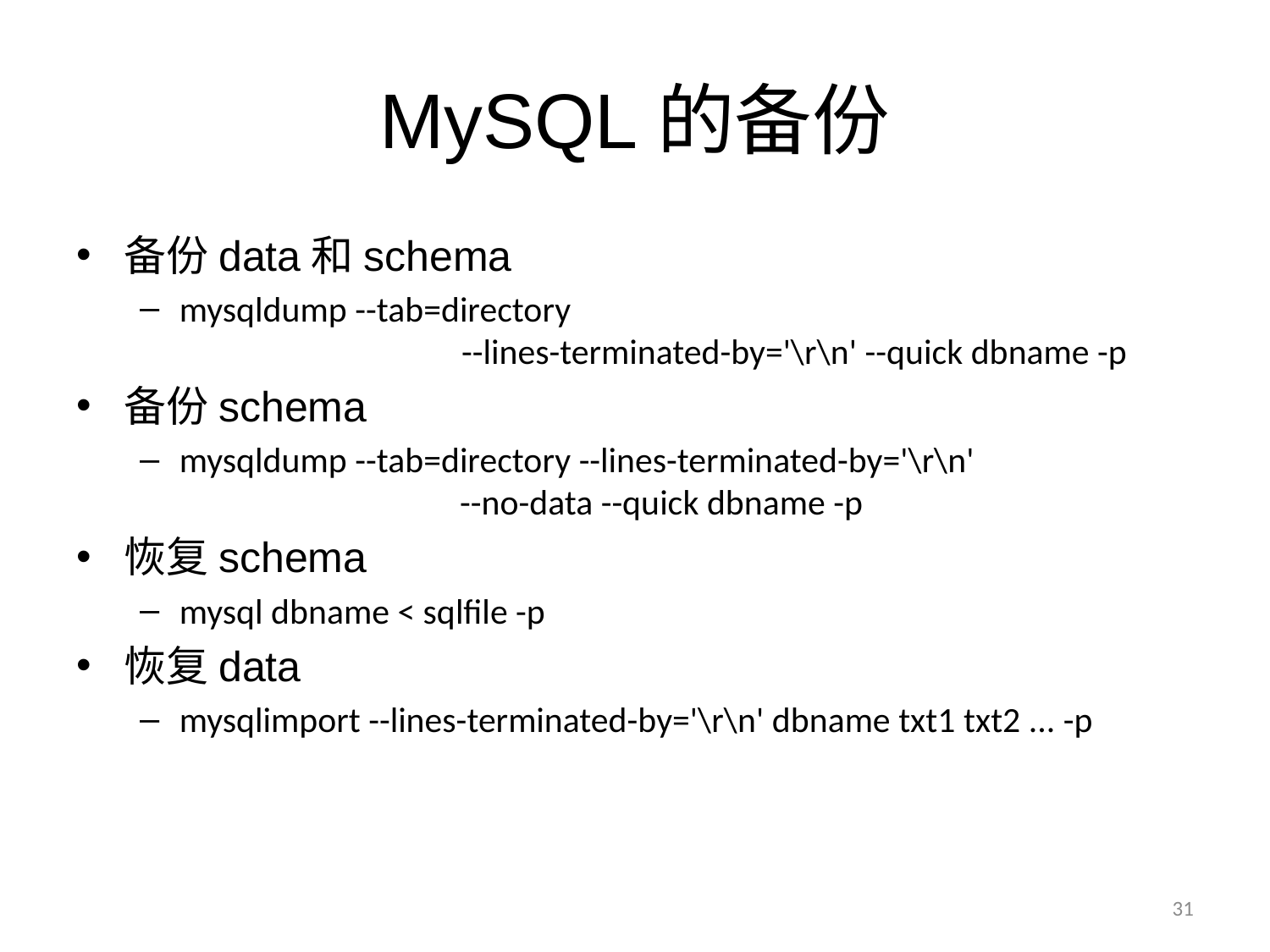

# MySQL的备份
备份data和schema
mysqldump --tab=directory
		    --lines-terminated-by='\r\n' --quick dbname -p
备份schema
mysqldump --tab=directory --lines-terminated-by='\r\n'
		    --no-data --quick dbname -p
恢复schema
mysql dbname < sqlfile -p
恢复data
mysqlimport --lines-terminated-by='\r\n' dbname txt1 txt2 ... -p

31